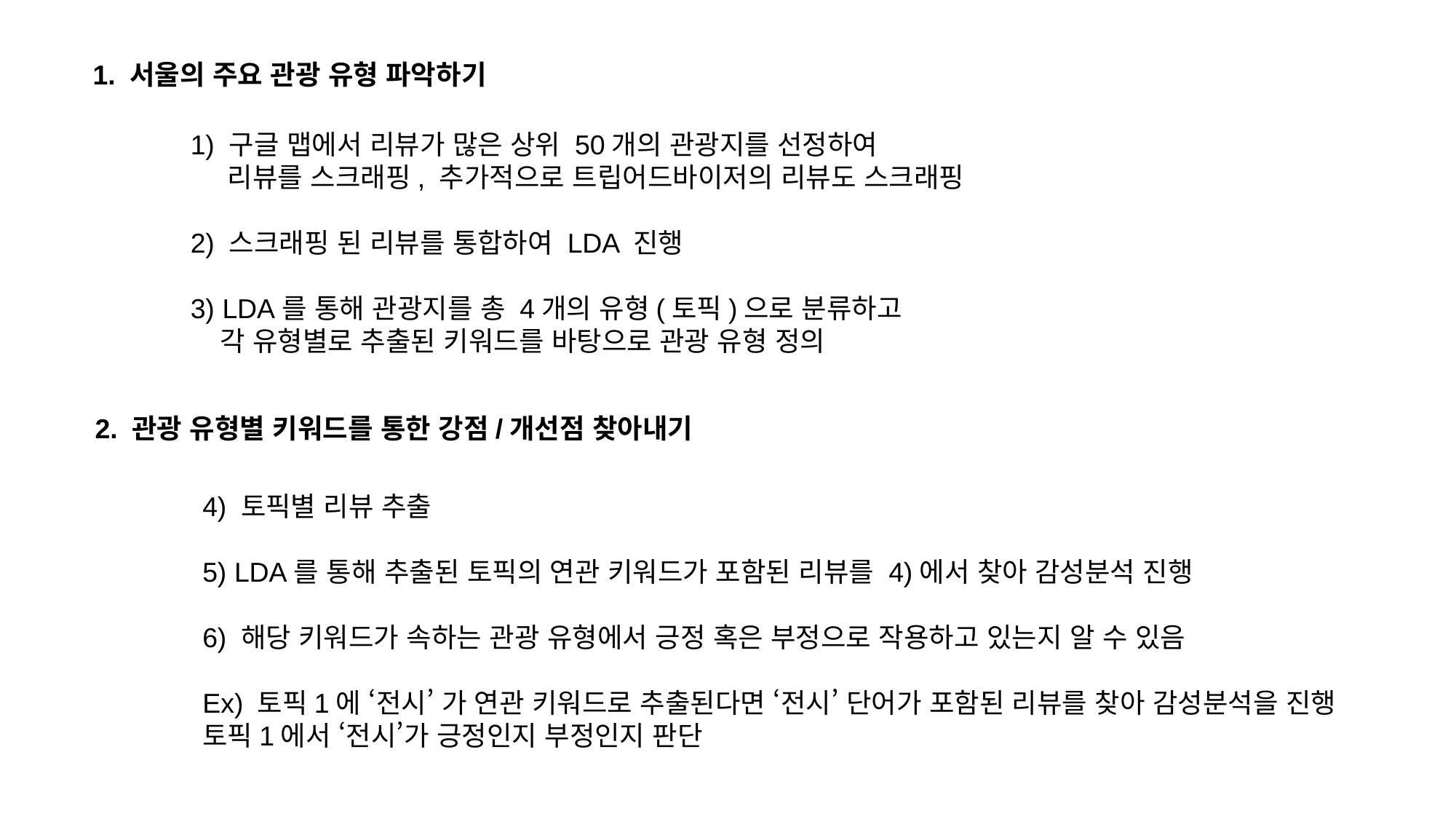

1. 서울의 주요 관광 유형 파악하기
1) 구글 맵에서 리뷰가 많은 상위 50개의 관광지를 선정하여
    리뷰를 스크래핑, 추가적으로 트립어드바이저의 리뷰도 스크래핑

2) 스크래핑 된 리뷰를 통합하여 LDA 진행

3) LDA를 통해 관광지를 총 4개의 유형(토픽)으로 분류하고
   각 유형별로 추출된 키워드를 바탕으로 관광 유형 정의
2. 관광 유형별 키워드를 통한 강점/개선점 찾아내기
4) 토픽별 리뷰 추출

5) LDA를 통해 추출된 토픽의 연관 키워드가 포함된 리뷰를 4)에서 찾아 감성분석 진행

6) 해당 키워드가 속하는 관광 유형에서 긍정 혹은 부정으로 작용하고 있는지 알 수 있음

Ex) 토픽1에 ‘전시’ 가 연관 키워드로 추출된다면 ‘전시’ 단어가 포함된 리뷰를 찾아 감성분석을 진행
토픽1에서 ‘전시’가 긍정인지 부정인지 판단